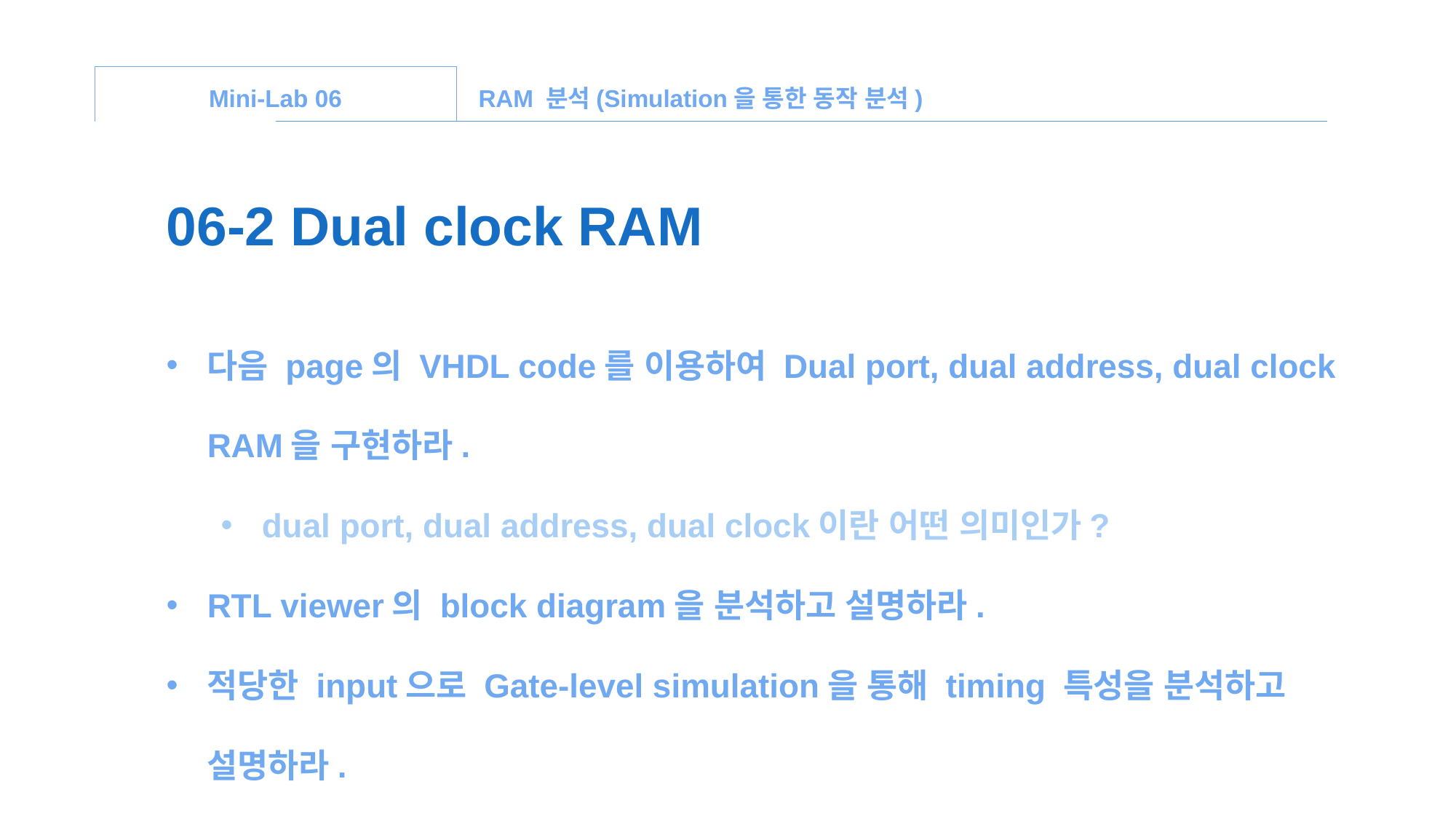

Mini-Lab 06
RAM 분석(Simulation을 통한 동작 분석)
06-2 Dual clock RAM

다음 page의 VHDL code를 이용하여 Dual port, dual address, dual clock RAM을 구현하라.
dual port, dual address, dual clock이란 어떤 의미인가?
RTL viewer의 block diagram을 분석하고 설명하라.
적당한 input으로 Gate-level simulation을 통해 timing 특성을 분석하고 설명하라.